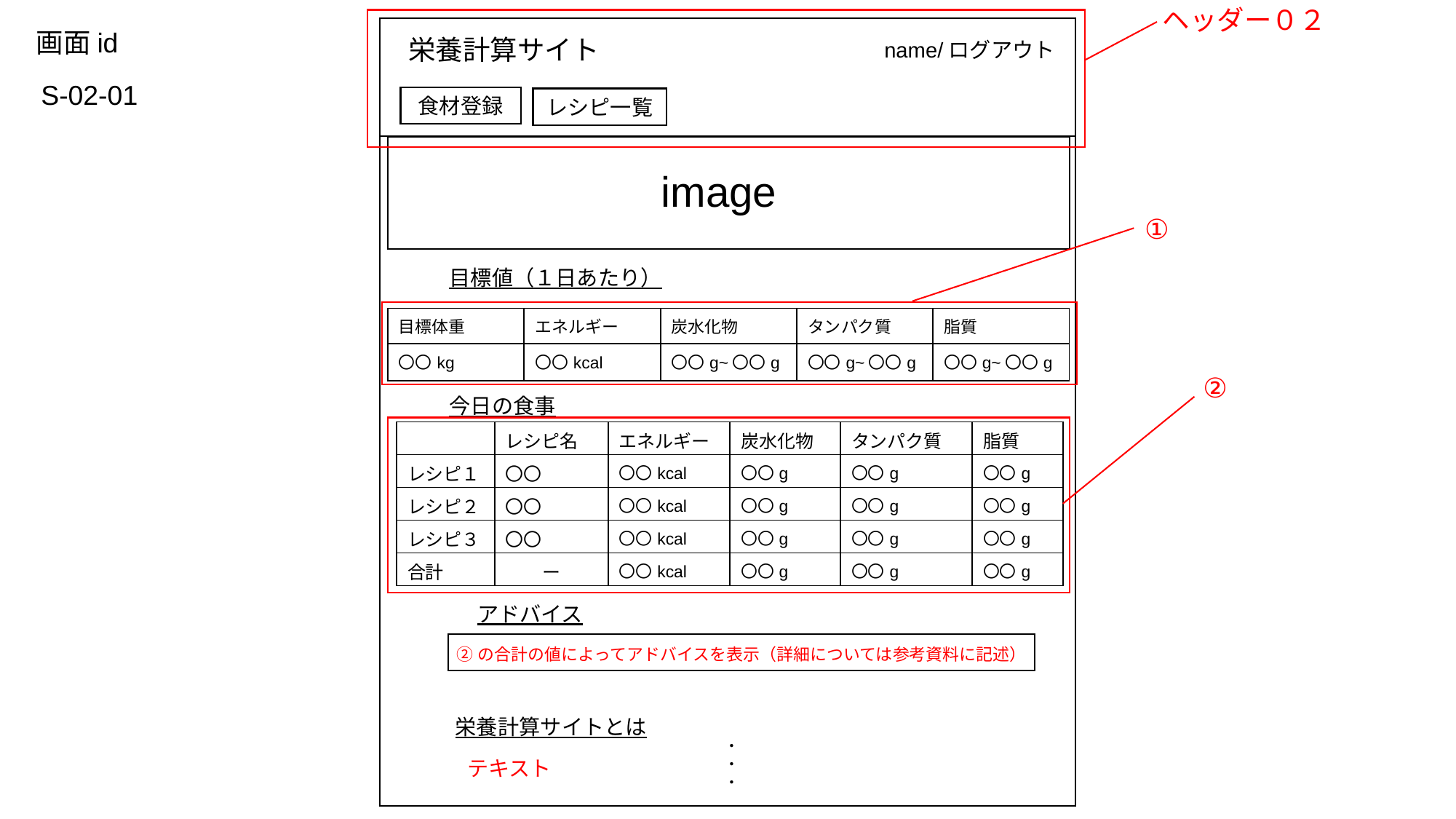

ヘッダー０２

栄養計算サイト
name/ログアウト
食材登録
レシピ一覧
画面id
S-02-01

image
①

目標値（１日あたり）
| 目標体重 | エネルギー | 炭水化物 | タンパク質 | 脂質 |
| --- | --- | --- | --- | --- |
| 〇〇kg | 〇〇kcal | 〇〇g~〇〇g | 〇〇g~〇〇g | 〇〇g~〇〇g |
②

今日の食事
|  | レシピ名 | エネルギー | 炭水化物 | タンパク質 | 脂質 |
| --- | --- | --- | --- | --- | --- |
| レシピ１ | 〇〇 | 〇〇kcal | 〇〇g | 〇〇g | 〇〇g |
| レシピ２ | 〇〇 | 〇〇kcal | 〇〇g | 〇〇g | 〇〇g |
| レシピ３ | 〇〇 | 〇〇kcal | 〇〇g | 〇〇g | 〇〇g |
| 合計 | ー | 〇〇kcal | 〇〇g | 〇〇g | 〇〇g |
アドバイス

②の合計の値によってアドバイスを表示（詳細については参考資料に記述）
栄養計算サイトとは
・
・
・
テキスト